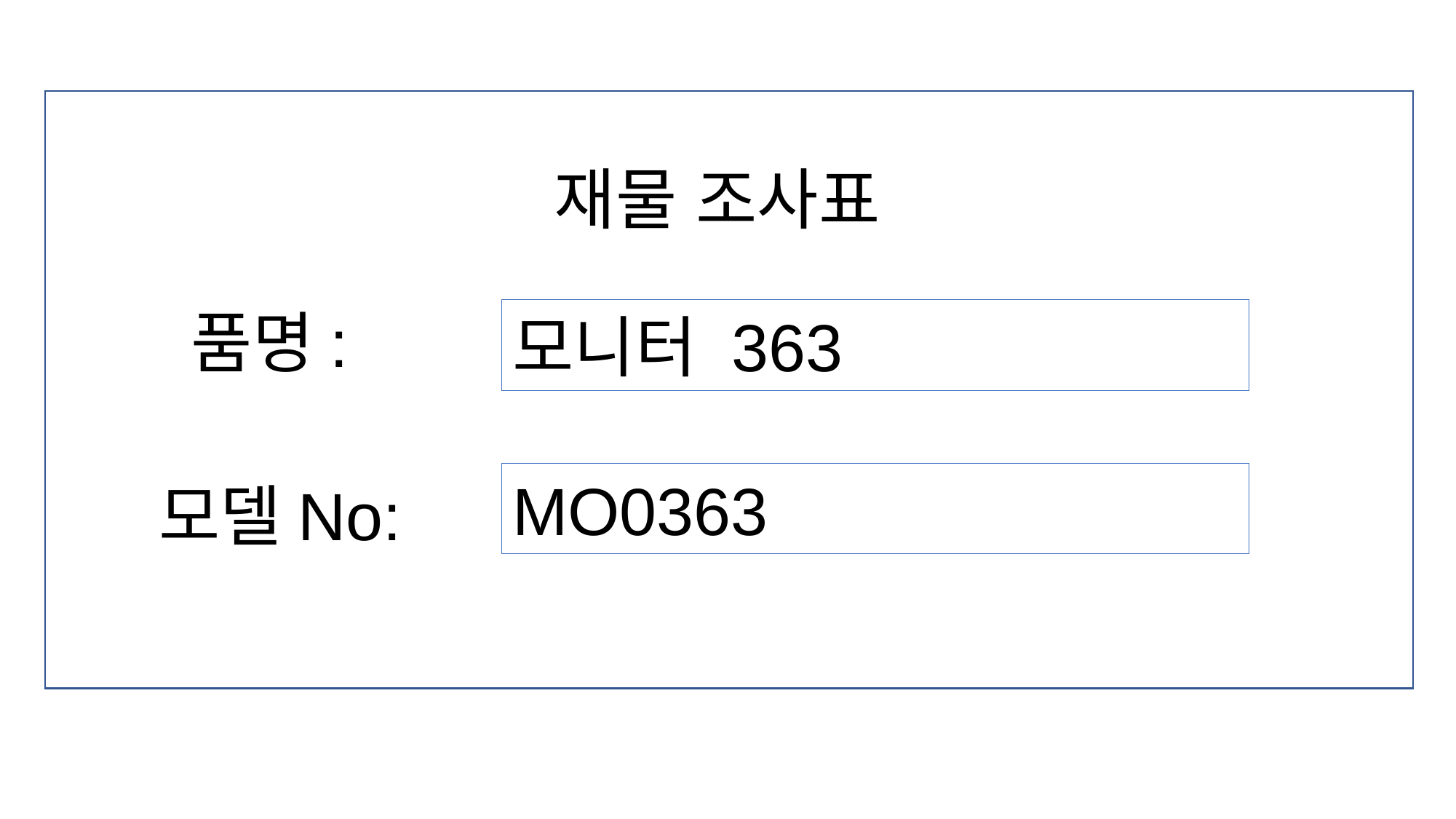

재물 조사표
품명:
모니터 363
MO0363
모델No: